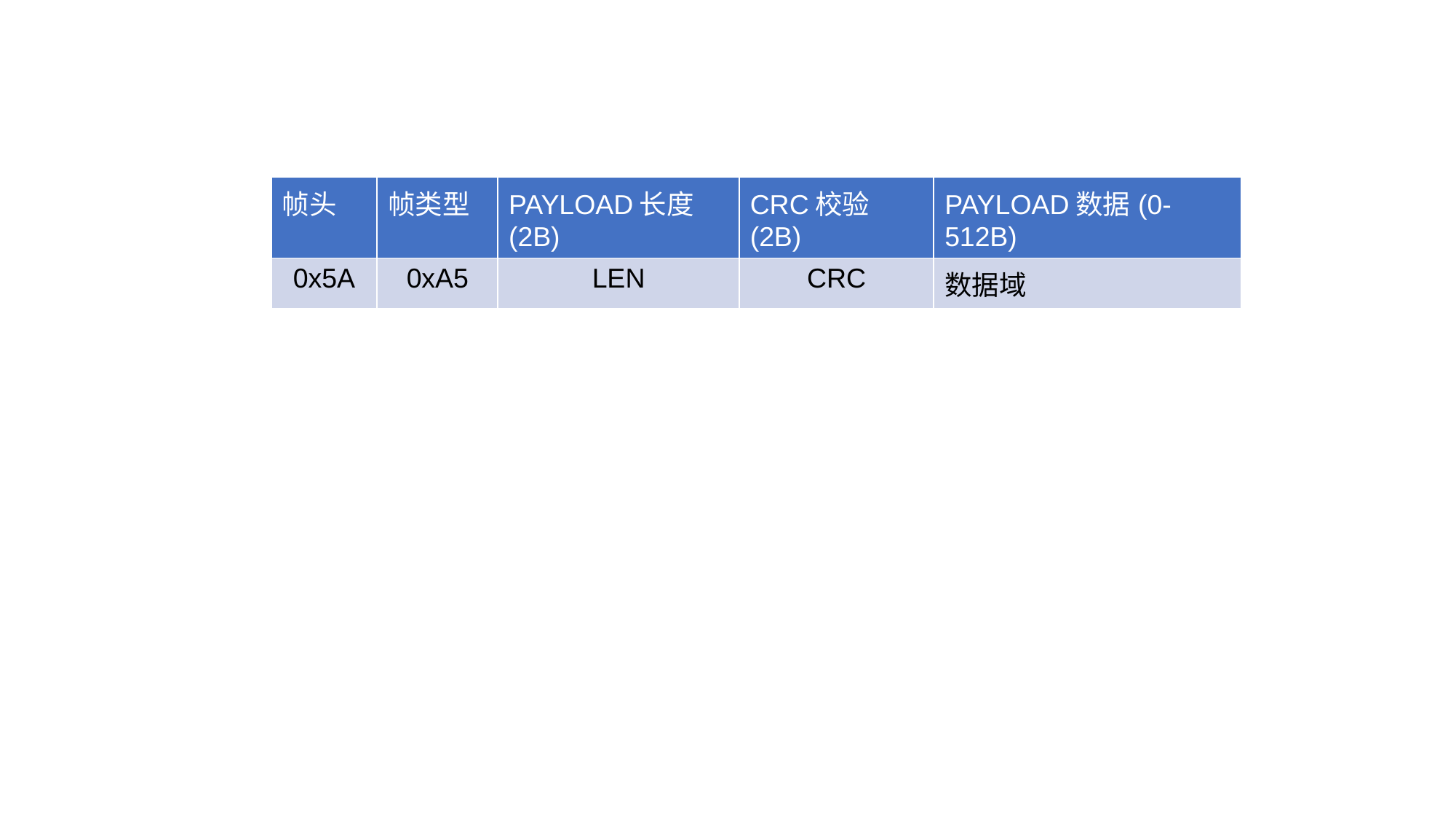

| 帧头 | 帧类型 | PAYLOAD长度(2B) | CRC校验(2B) | PAYLOAD数据(0-512B) |
| --- | --- | --- | --- | --- |
| 0x5A | 0xA5 | LEN | CRC | 数据域 |